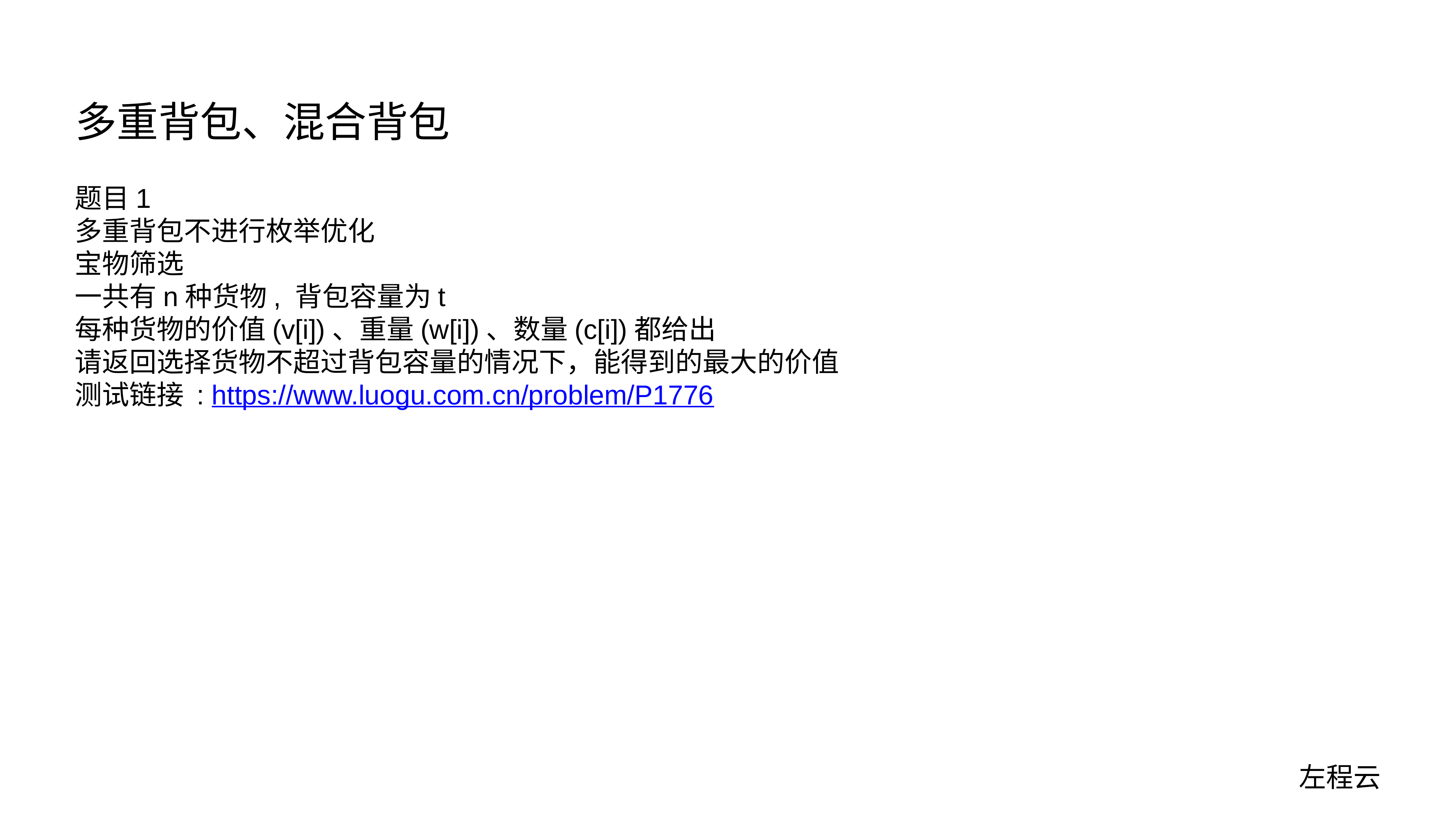

# 多重背包、混合背包
题目1
多重背包不进行枚举优化
宝物筛选
一共有n种货物, 背包容量为t
每种货物的价值(v[i])、重量(w[i])、数量(c[i])都给出
请返回选择货物不超过背包容量的情况下，能得到的最大的价值
测试链接 : https://www.luogu.com.cn/problem/P1776
左程云